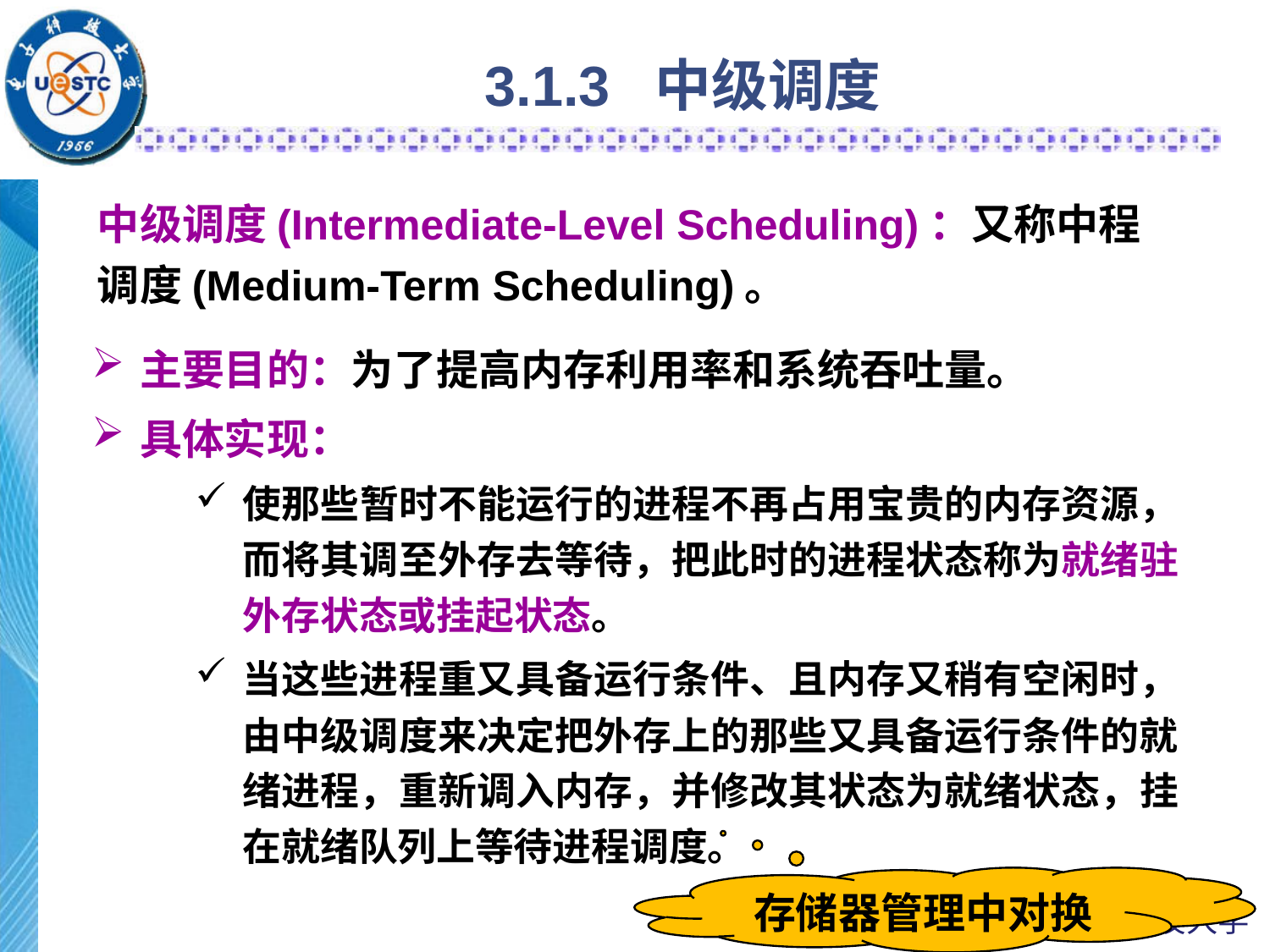

# 3.1.3  中级调度
中级调度(Intermediate-Level Scheduling)：又称中程调度(Medium-Term Scheduling)。
主要目的：为了提高内存利用率和系统吞吐量。
具体实现：
使那些暂时不能运行的进程不再占用宝贵的内存资源，而将其调至外存去等待，把此时的进程状态称为就绪驻外存状态或挂起状态。
当这些进程重又具备运行条件、且内存又稍有空闲时，由中级调度来决定把外存上的那些又具备运行条件的就绪进程，重新调入内存，并修改其状态为就绪状态，挂在就绪队列上等待进程调度。
存储器管理中对换